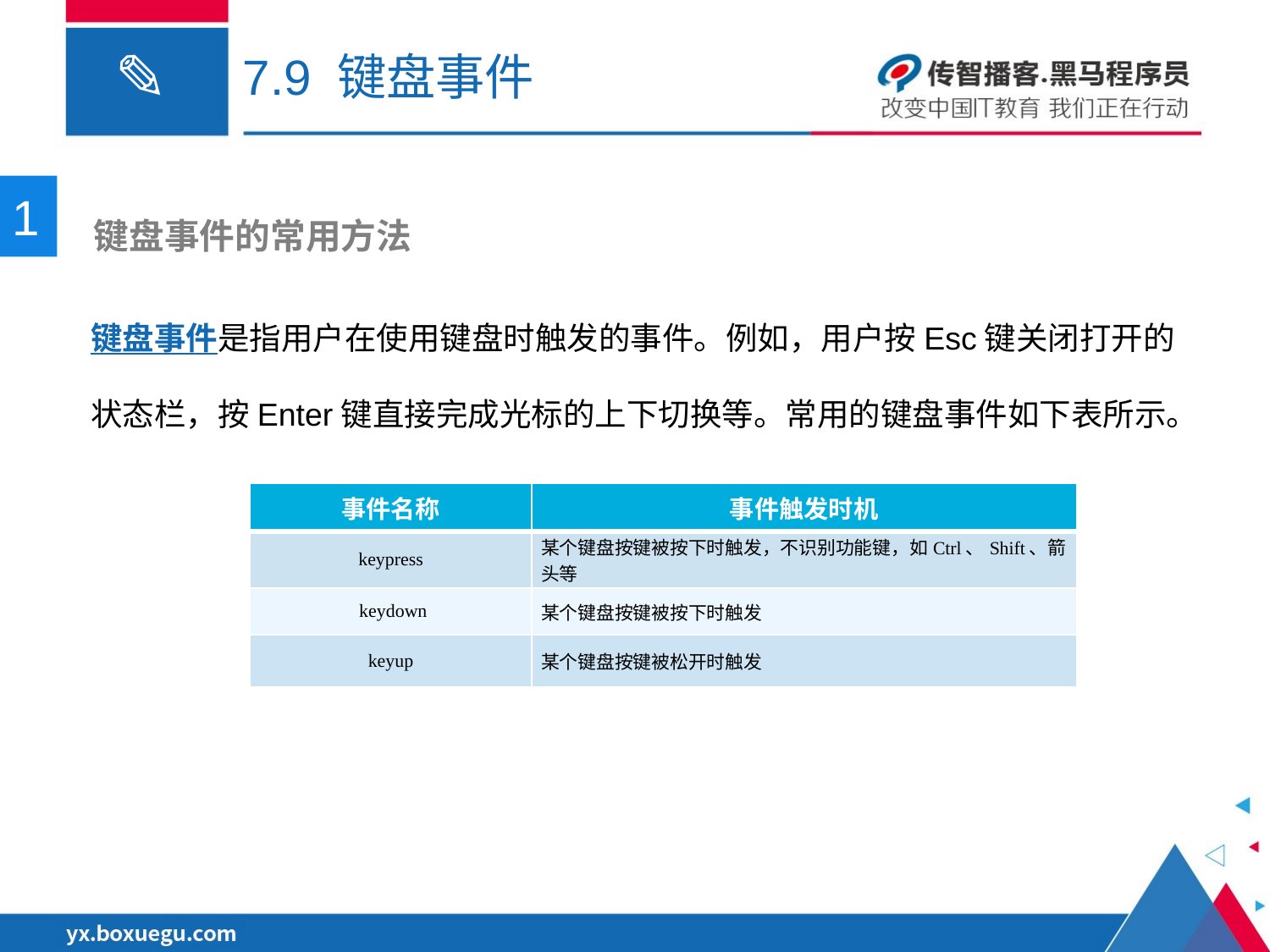

# 7.9 键盘事件

1
  键盘事件的常用方法
键盘事件是指用户在使用键盘时触发的事件。例如，用户按Esc键关闭打开的状态栏，按Enter键直接完成光标的上下切换等。常用的键盘事件如下表所示。
| 事件名称 | 事件触发时机 |
| --- | --- |
| keypress | 某个键盘按键被按下时触发，不识别功能键，如Ctrl、Shift、箭头等 |
| keydown | 某个键盘按键被按下时触发 |
| keyup | 某个键盘按键被松开时触发 |